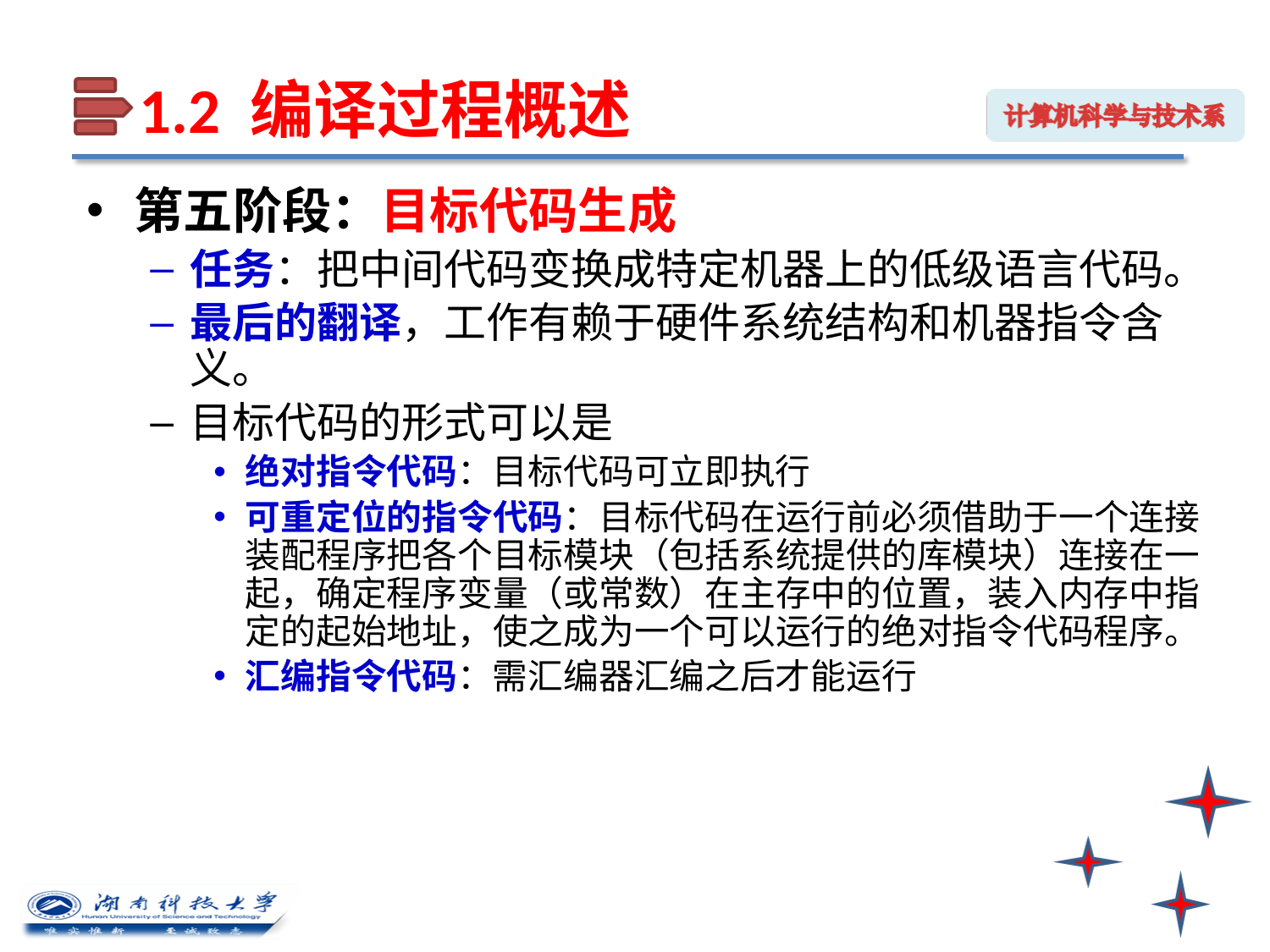

# 1.2 编译过程概述
第五阶段：目标代码生成
任务：把中间代码变换成特定机器上的低级语言代码。
最后的翻译，工作有赖于硬件系统结构和机器指令含义。
目标代码的形式可以是
绝对指令代码：目标代码可立即执行
可重定位的指令代码：目标代码在运行前必须借助于一个连接装配程序把各个目标模块（包括系统提供的库模块）连接在一起，确定程序变量（或常数）在主存中的位置，装入内存中指定的起始地址，使之成为一个可以运行的绝对指令代码程序。
汇编指令代码：需汇编器汇编之后才能运行